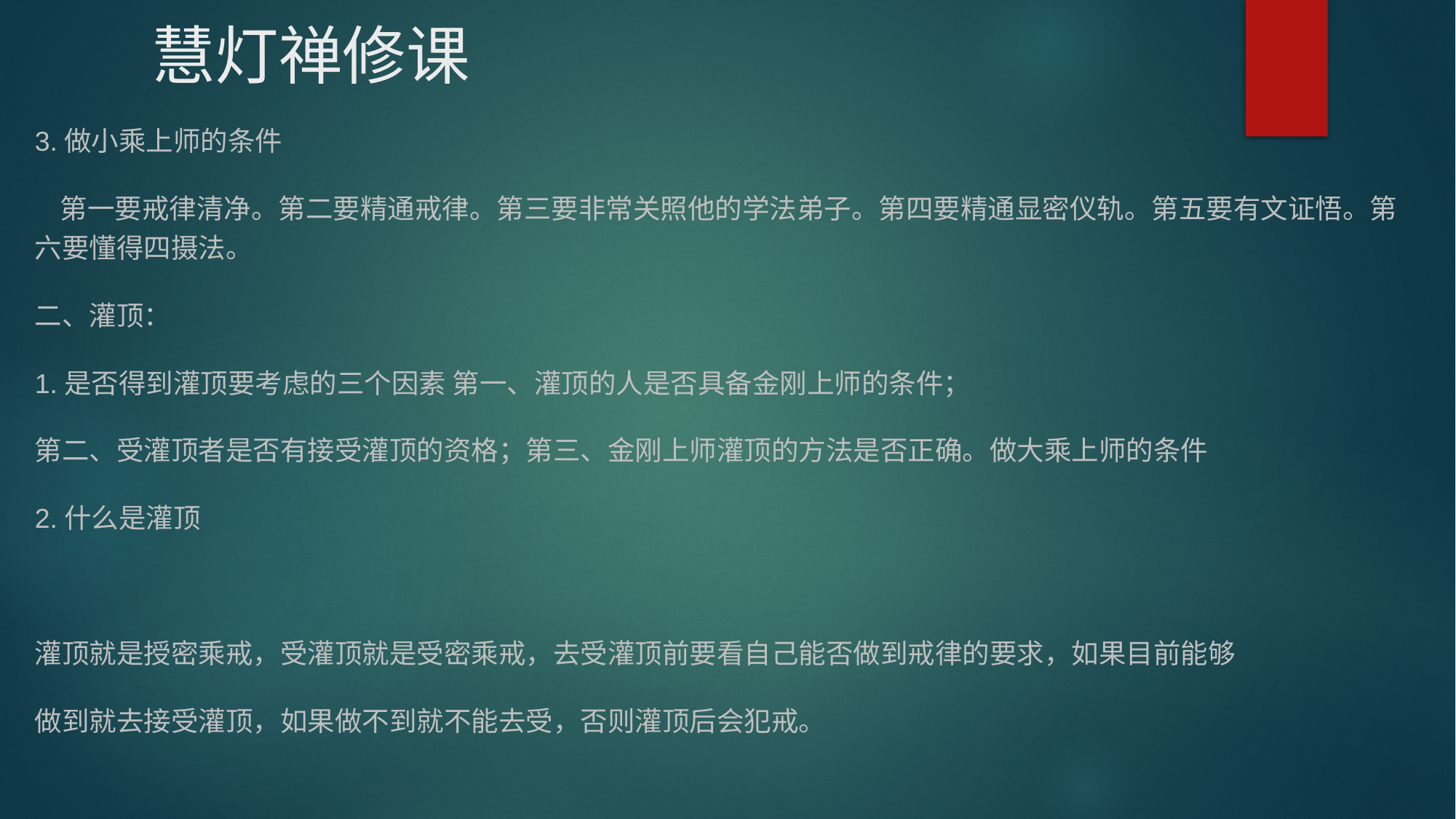

慧灯禅修课
3.做小乘上师的条件
   第一要戒律清净。第二要精通戒律。第三要非常关照他的学法弟子。第四要精通显密仪轨。第五要有文证悟。第六要懂得四摄法。
二、灌顶：
1.是否得到灌顶要考虑的三个因素 第一、灌顶的人是否具备金刚上师的条件；
第二、受灌顶者是否有接受灌顶的资格；第三、金刚上师灌顶的方法是否正确。做大乘上师的条件
2.什么是灌顶

灌顶就是授密乘戒，受灌顶就是受密乘戒，去受灌顶前要看自己能否做到戒律的要求，如果目前能够
做到就去接受灌顶，如果做不到就不能去受，否则灌顶后会犯戒。